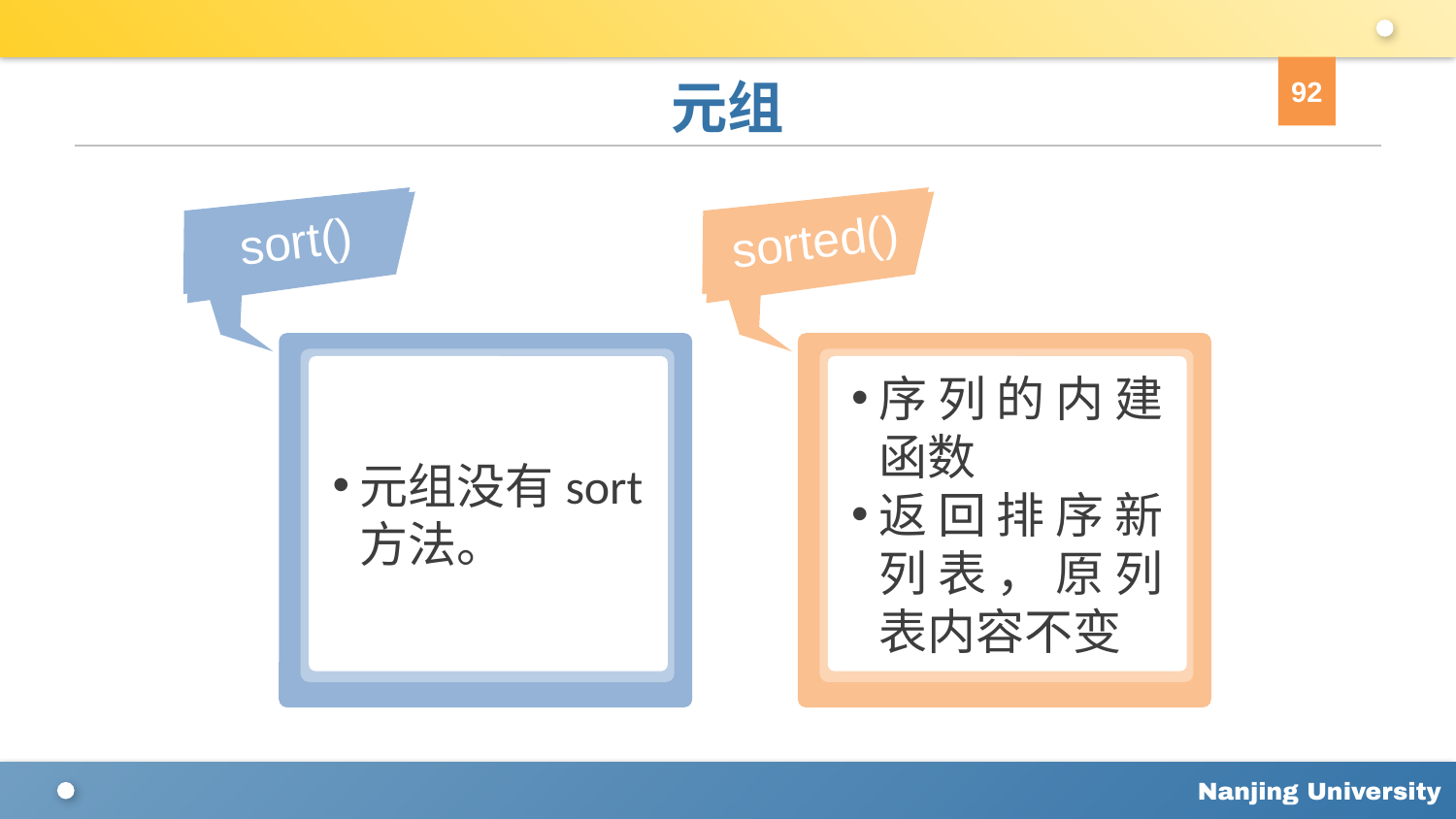

92
# 元组

sort()

元组没有sort方法。

sorted()

序列的内建函数
返回排序新列表，原列表内容不变